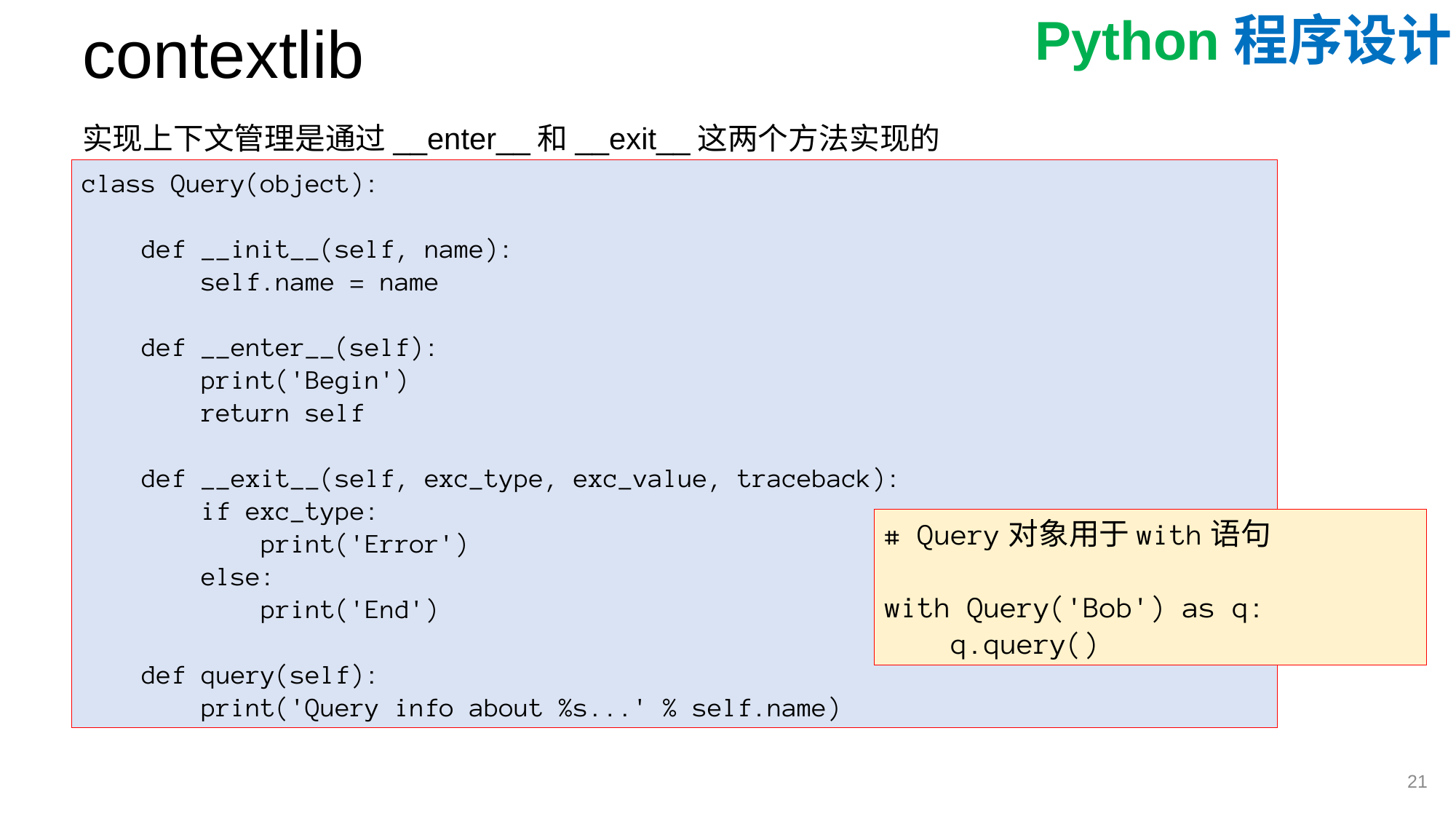

# contextlib
实现上下文管理是通过__enter__和__exit__这两个方法实现的
class Query(object):

    def __init__(self, name):
        self.name = name

    def __enter__(self):
        print('Begin')
        return self

    def __exit__(self, exc_type, exc_value, traceback):
        if exc_type:
            print('Error')
        else:
            print('End')

    def query(self):
        print('Query info about %s...' % self.name)
# Query对象用于with语句

with Query('Bob') as q:
    q.query()
21